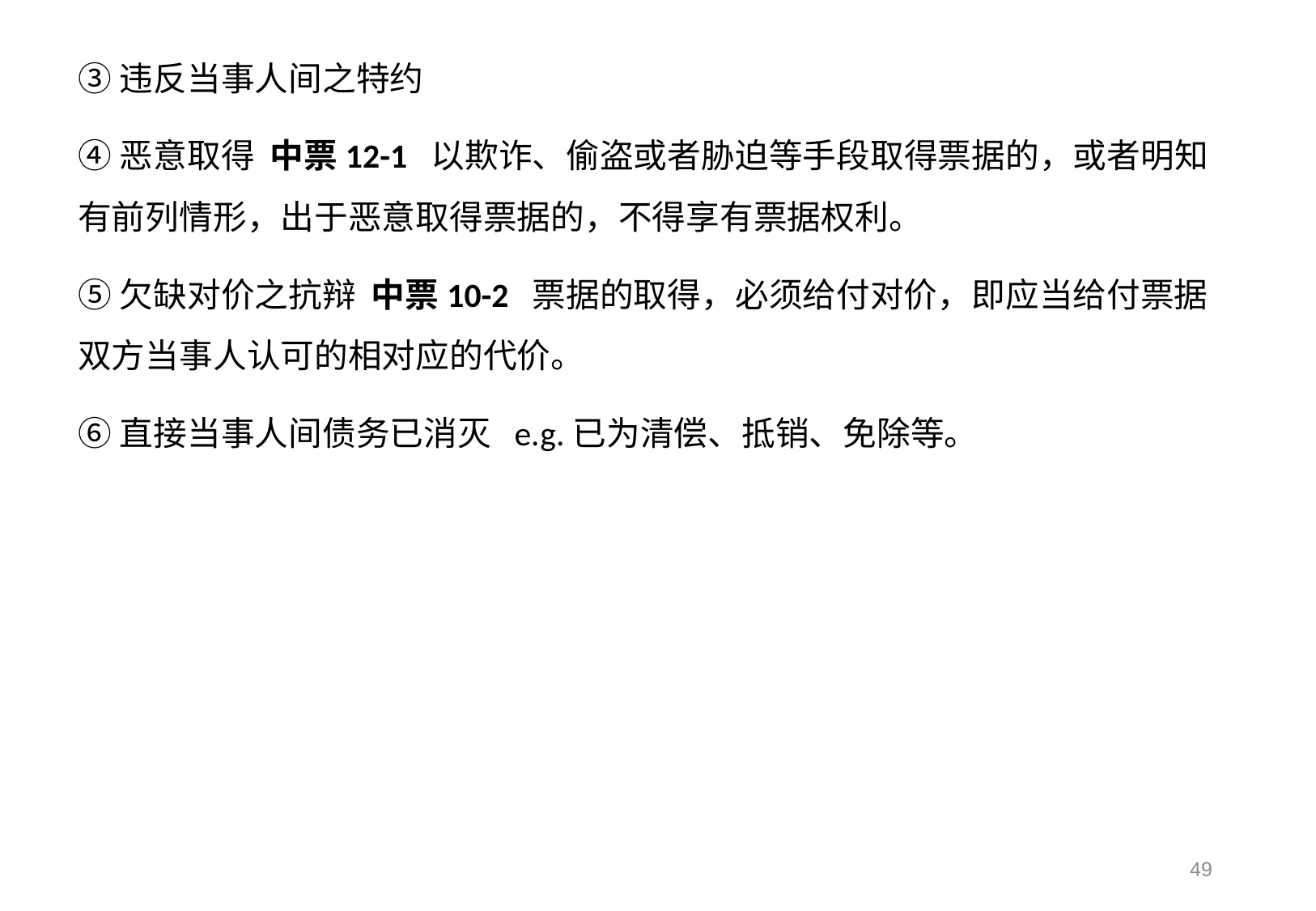

③违反当事人间之特约
④恶意取得  中票12-1  以欺诈、偷盗或者胁迫等手段取得票据的，或者明知有前列情形，出于恶意取得票据的，不得享有票据权利。
⑤欠缺对价之抗辩  中票10-2  票据的取得，必须给付对价，即应当给付票据双方当事人认可的相对应的代价。
⑥直接当事人间债务已消灭  e.g.已为清偿、抵销、免除等。
49